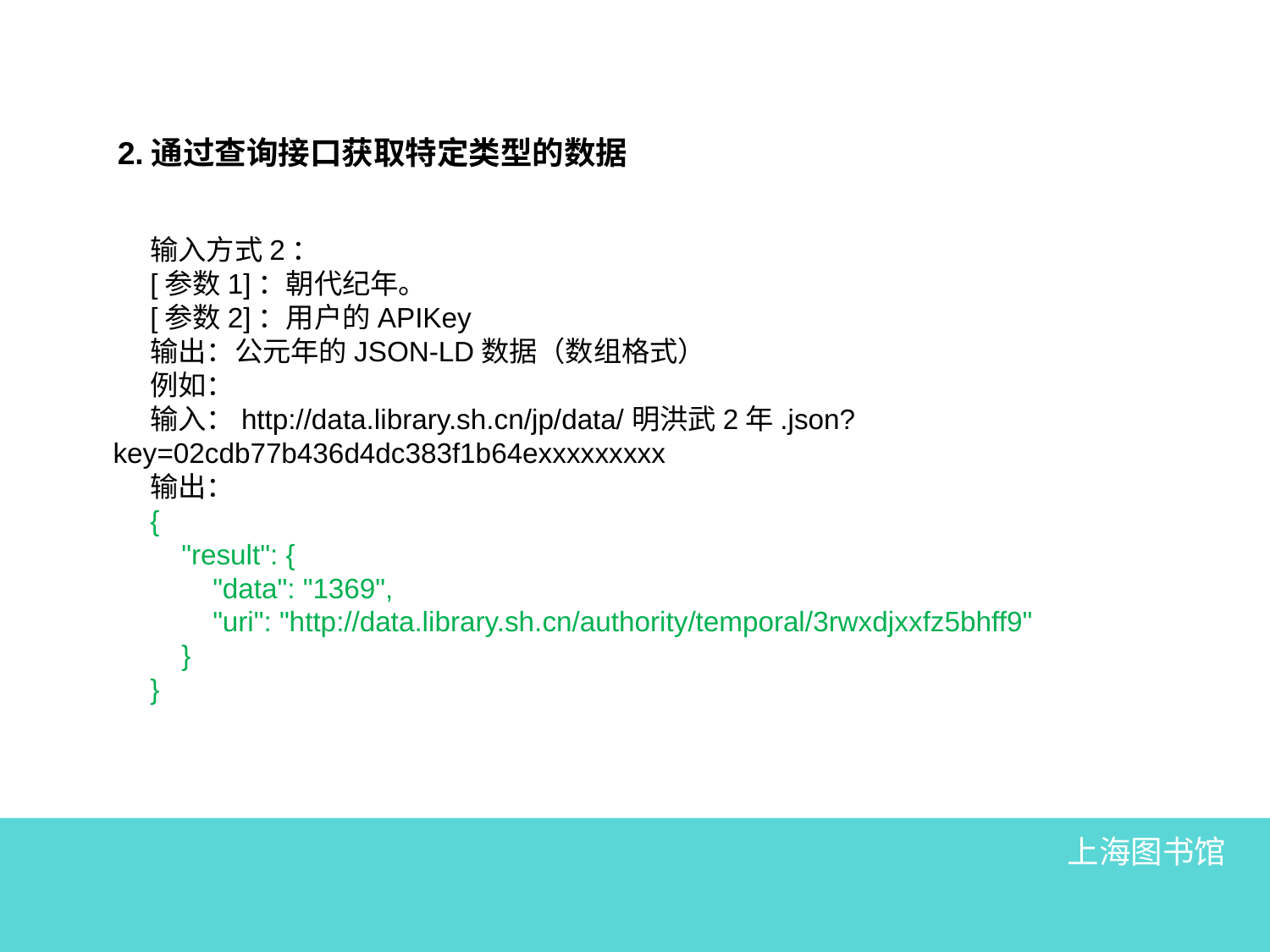

2.通过查询接口获取特定类型的数据
输入方式2：
[参数1]：朝代纪年。
[参数2]：用户的APIKey
输出：公元年的JSON-LD数据（数组格式）
例如：
输入：http://data.library.sh.cn/jp/data/明洪武2年.json?key=02cdb77b436d4dc383f1b64exxxxxxxxx
输出：
{
    "result": {
        "data": "1369",
        "uri": "http://data.library.sh.cn/authority/temporal/3rwxdjxxfz5bhff9"
    }
}
上海图书馆